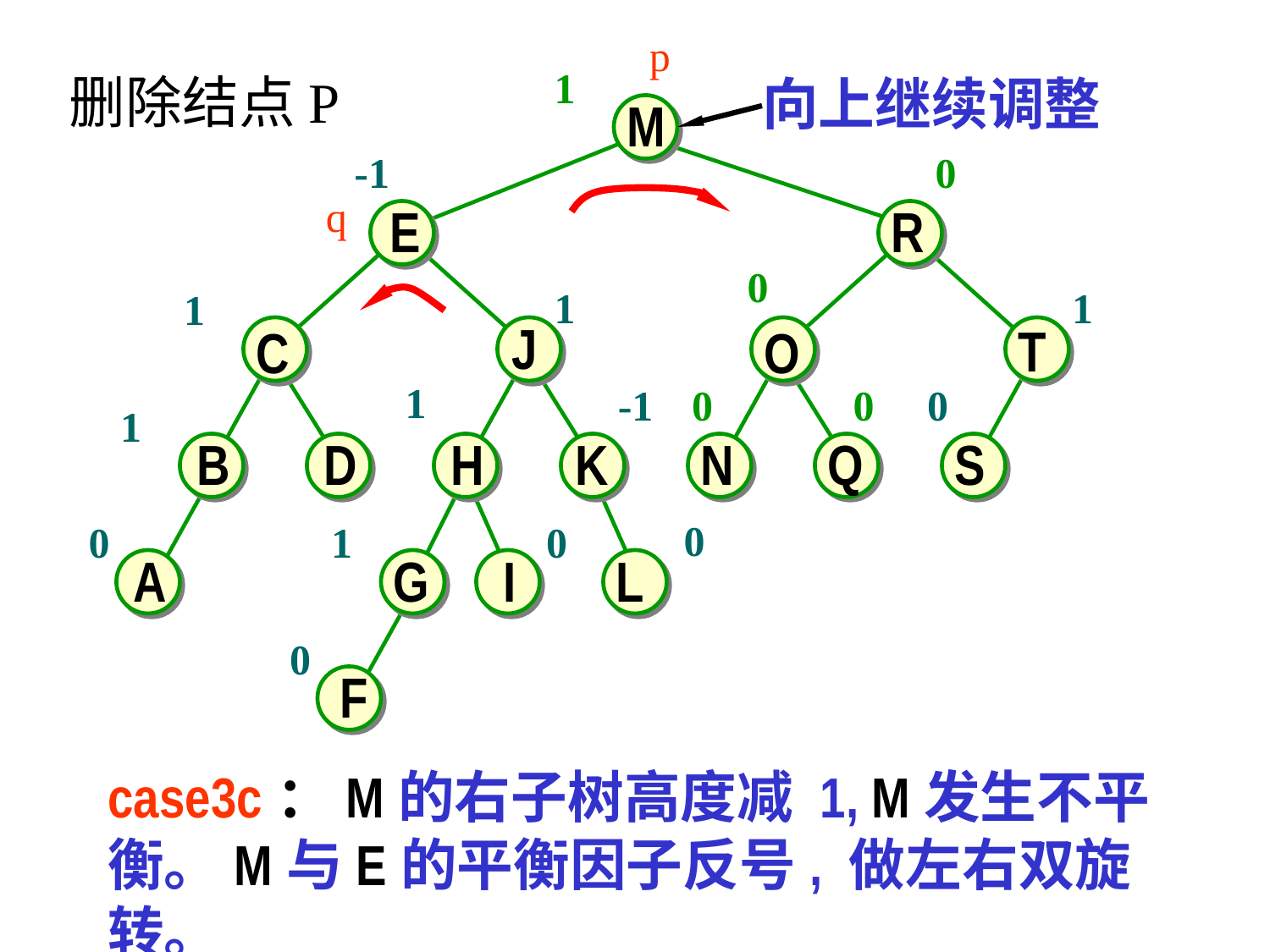

p
向上继续调整
q

1
删除结点P
M

-1
0

E
R

0

1
1
1

J
T
C
O

1

-1
0
0
0
1
B
D
H
K
N
Q
S

0
0
1
0
A
G
I
L

0
F

case3c：M的右子树高度减 1, M发生不平衡。M与E的平衡因子反号, 做左右双旋转。